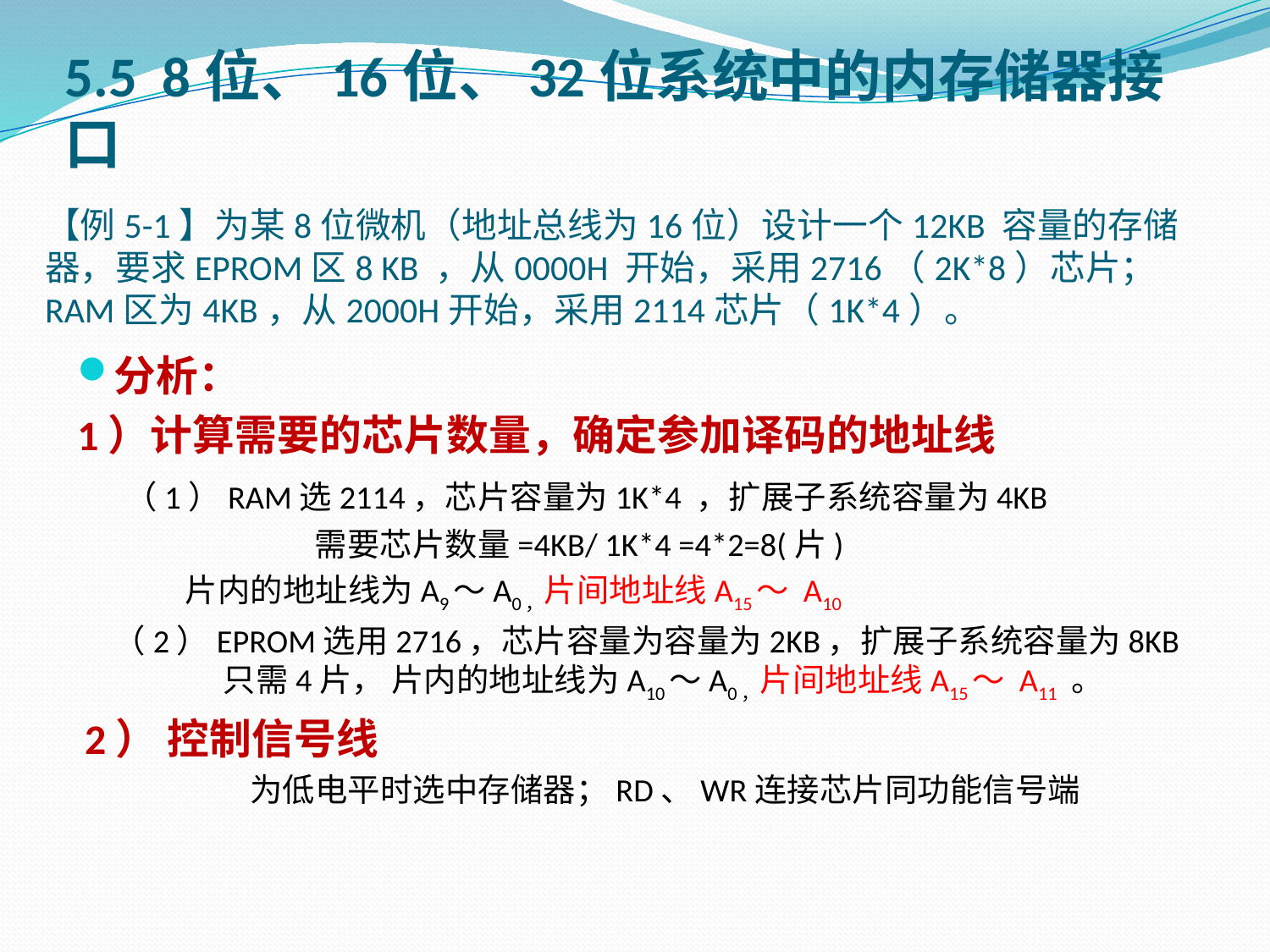

5.5  8位、16位、32位系统中的内存储器接口
# 【例5-1】为某8位微机（地址总线为16位）设计一个12KB 容量的存储器，要求EPROM区8 KB ，从0000H 开始，采用2716（2K*8）芯片；RAM区为4KB，从2000H开始，采用2114芯片（1K*4）。

分析：
1）计算需要的芯片数量，确定参加译码的地址线
    （1）RAM选2114，芯片容量为1K*4 ，扩展子系统容量为4KB
                                需要芯片数量=4KB/ 1K*4 =4*2=8(片)
              片内的地址线为A9～A0，片间地址线A15～ A10
    （2）EPROM选用2716，芯片容量为容量为2KB，扩展子系统容量为8KB                 只需4片， 片内的地址线为A10～A0，片间地址线A15～ A11 。
 2） 控制信号线
                       为低电平时选中存储器；RD、WR连接芯片同功能信号端